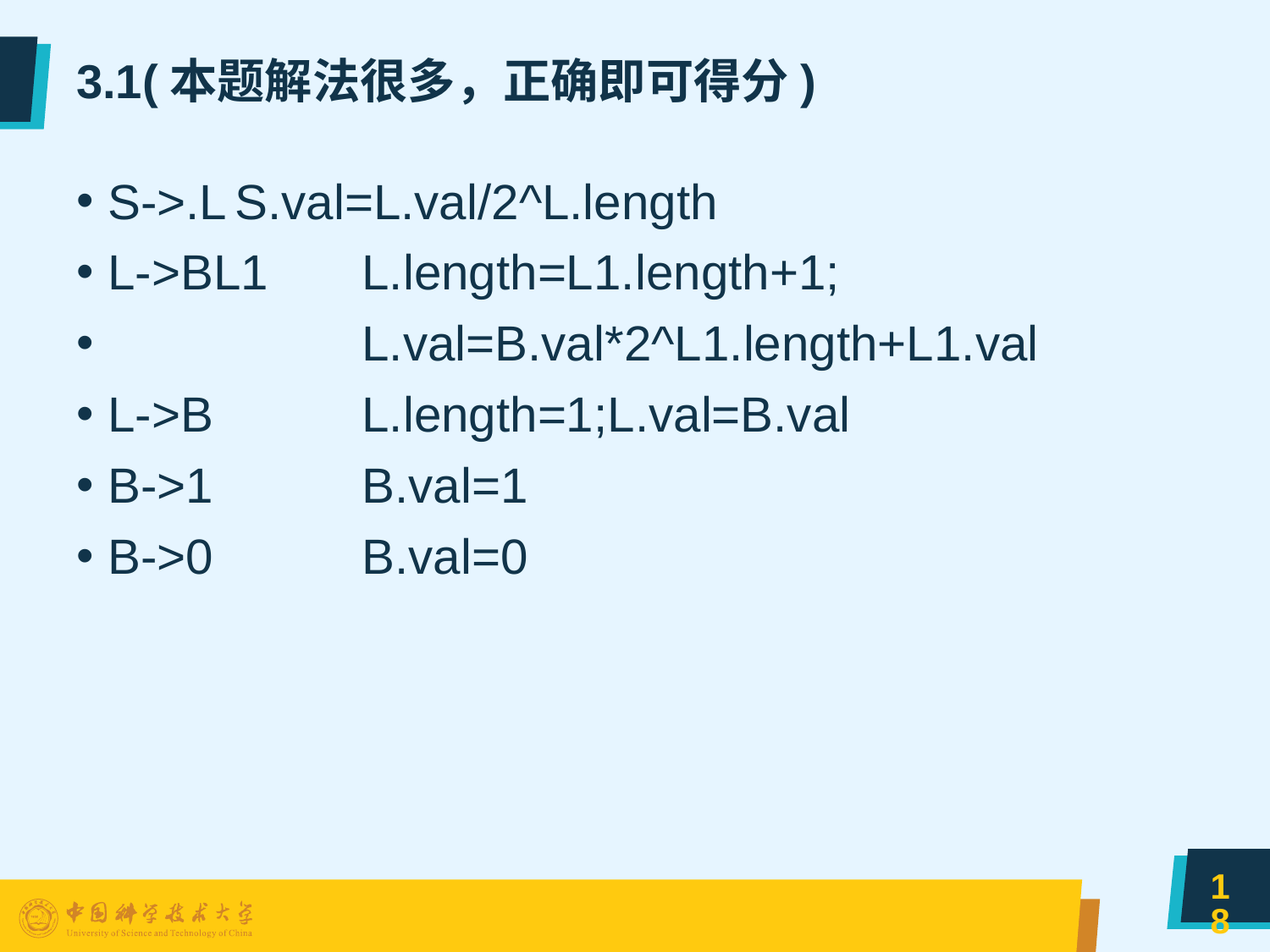

# 3.1(本题解法很多，正确即可得分)
S->.L	S.val=L.val/2^L.length
L->BL1	L.length=L1.length+1;
 		L.val=B.val*2^L1.length+L1.val
L->B		L.length=1;L.val=B.val
B->1		B.val=1
B->0		B.val=0
18